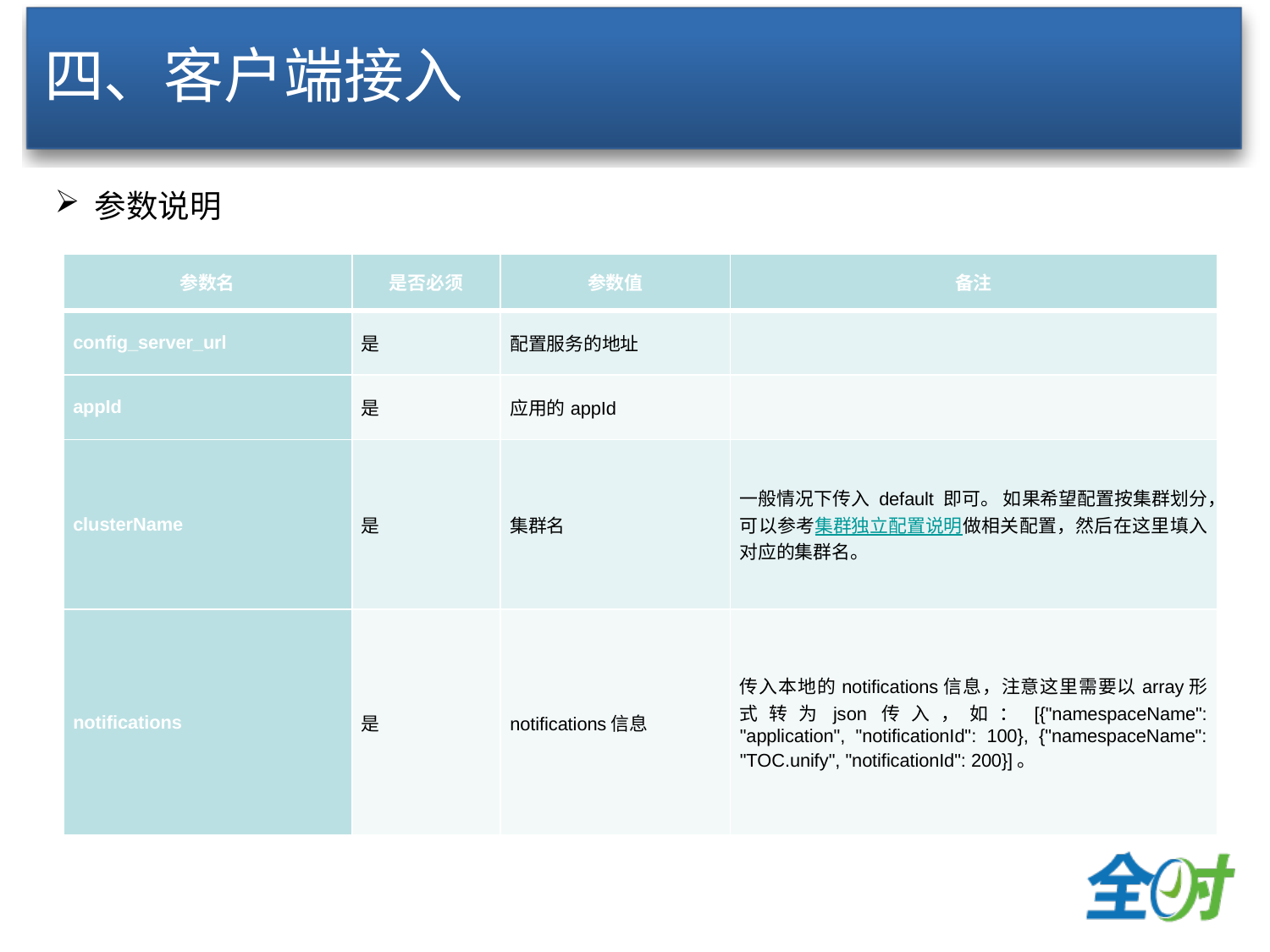

# 四、客户端接入
参数说明
| 参数名 | 是否必须 | 参数值 | 备注 |
| --- | --- | --- | --- |
| config\_server\_url | 是 | 配置服务的地址 |  |
| appId | 是 | 应用的appId |  |
| clusterName | 是 | 集群名 | 一般情况下传入 default 即可。 如果希望配置按集群划分，可以参考集群独立配置说明做相关配置，然后在这里填入对应的集群名。 |
| notifications | 是 | notifications信息 | 传入本地的notifications信息，注意这里需要以array形式转为json传入，如：[{"namespaceName": "application", "notificationId": 100}, {"namespaceName": "TOC.unify", "notificationId": 200}]。 |